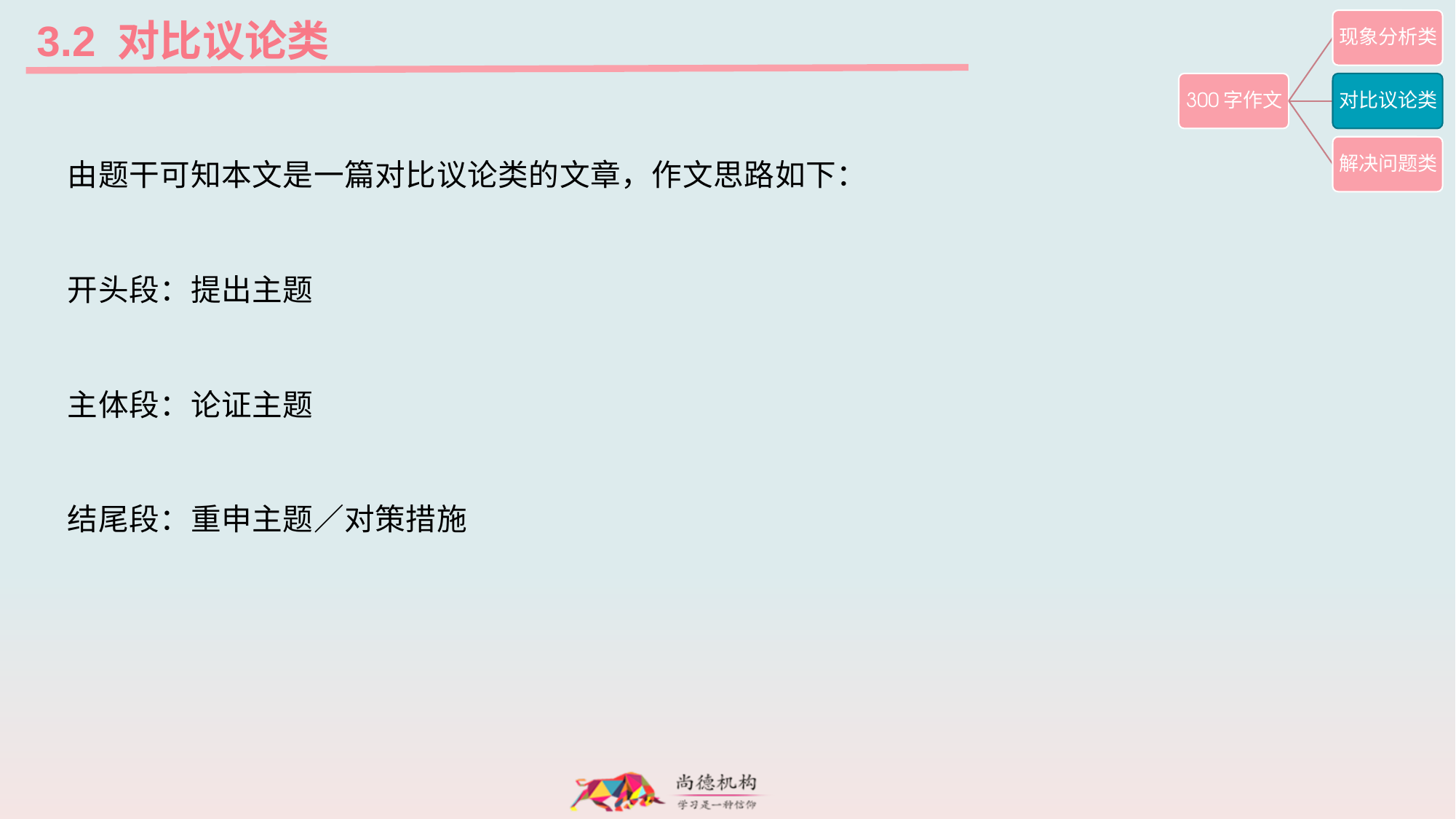

3.2 对比议论类
300字作文

现象分析类

对比议论类

解决问题类
由题干可知本文是一篇对比议论类的文章，作文思路如下：

开头段：提出主题

主体段：论证主题

结尾段：重申主题／对策措施